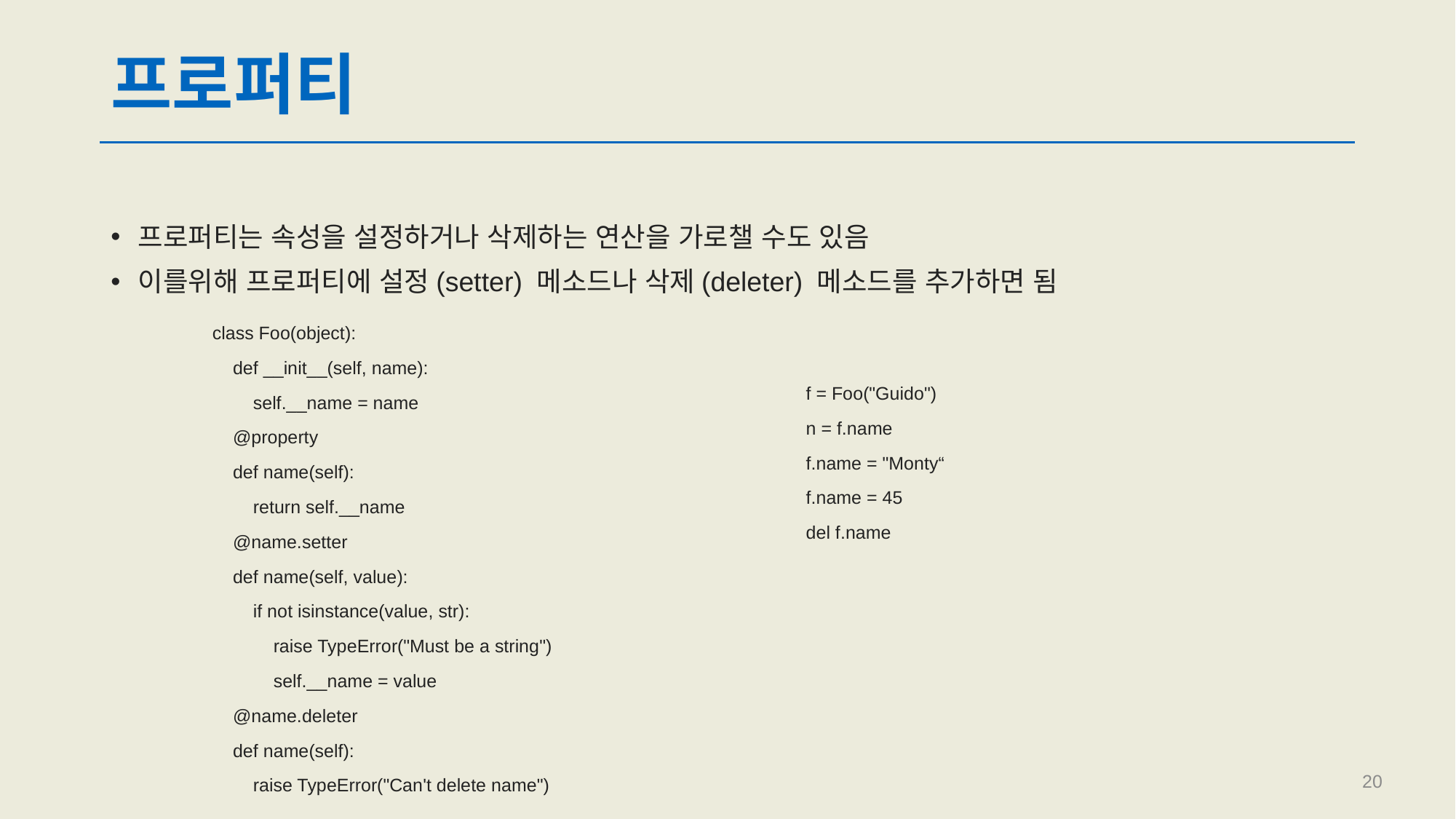

# 프로퍼티
프로퍼티는 속성을 설정하거나 삭제하는 연산을 가로챌 수도 있음
이를위해 프로퍼티에 설정(setter) 메소드나 삭제(deleter) 메소드를 추가하면 됨

class Foo(object):
    def __init__(self, name):
        self.__name = name
    @property
    def name(self):
        return self.__name
    @name.setter
    def name(self, value):
        if not isinstance(value, str):
            raise TypeError("Must be a string")
            self.__name = value
    @name.deleter
    def name(self):
        raise TypeError("Can't delete name")
f = Foo("Guido")
n = f.name
f.name = "Monty“
f.name = 45
del f.name
20